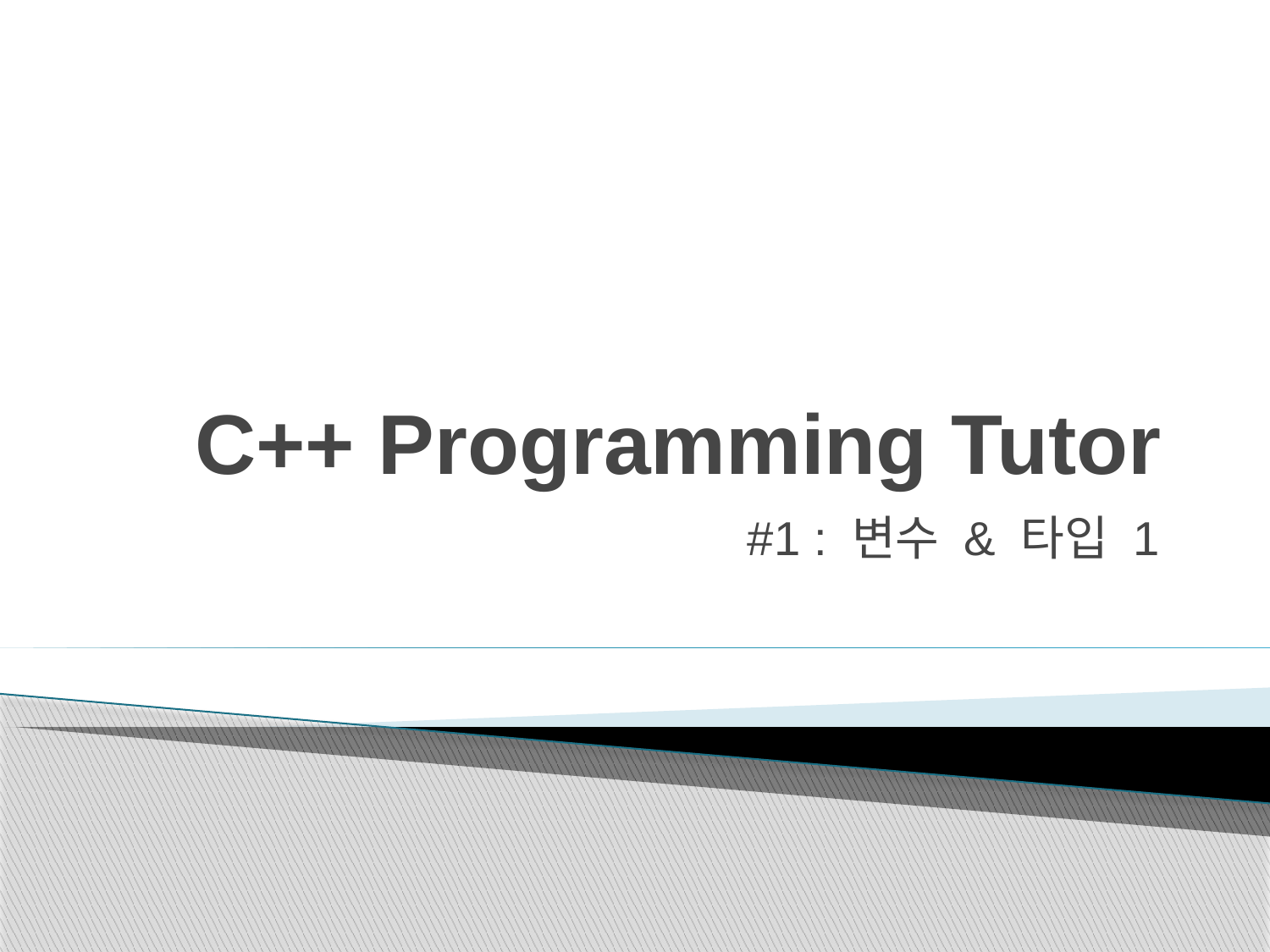

# C++ Programming Tutor
#1 : 변수 & 타입 1